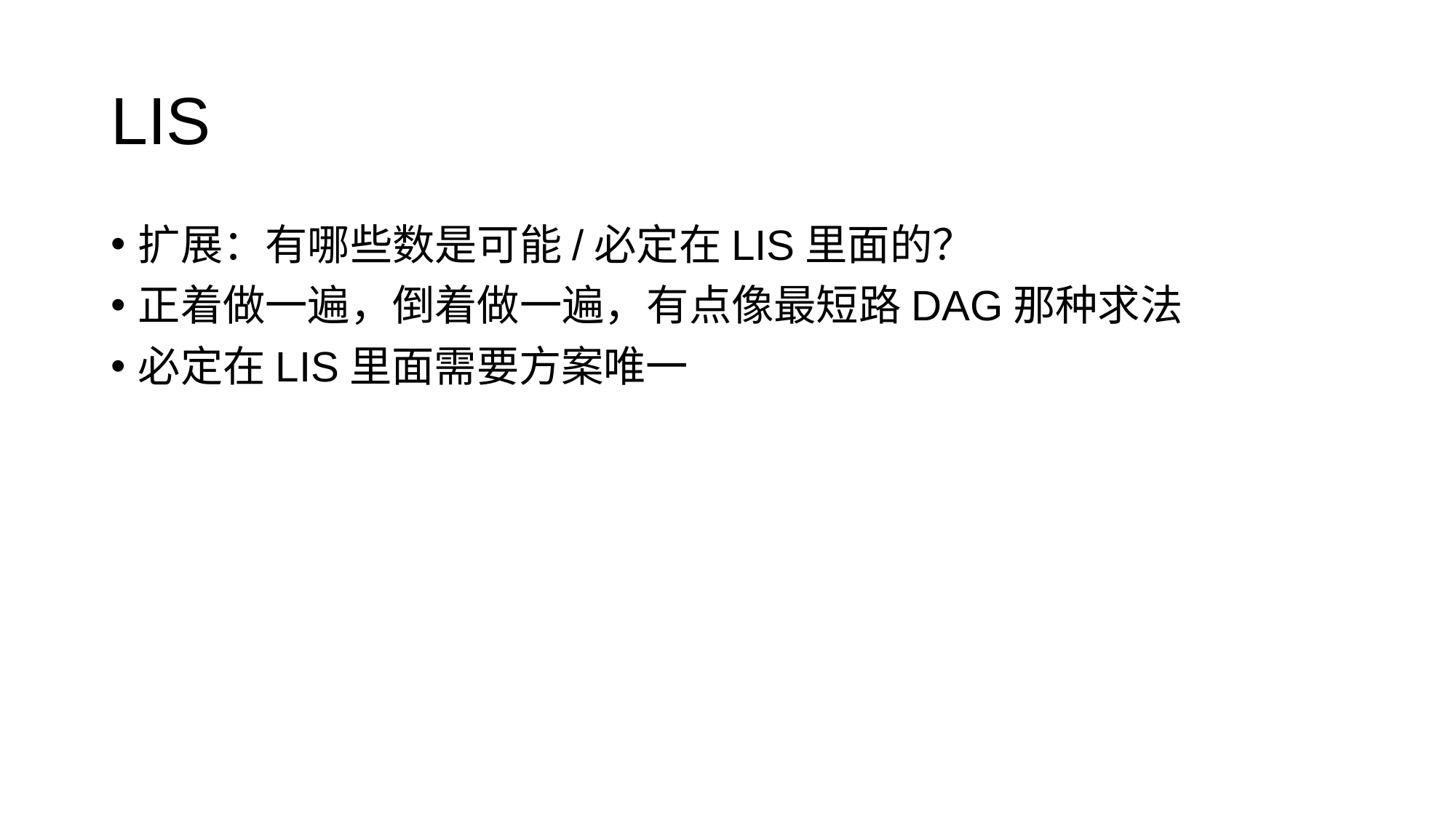

# LIS
扩展：有哪些数是可能/必定在LIS里面的？
正着做一遍，倒着做一遍，有点像最短路DAG那种求法
必定在LIS里面需要方案唯一